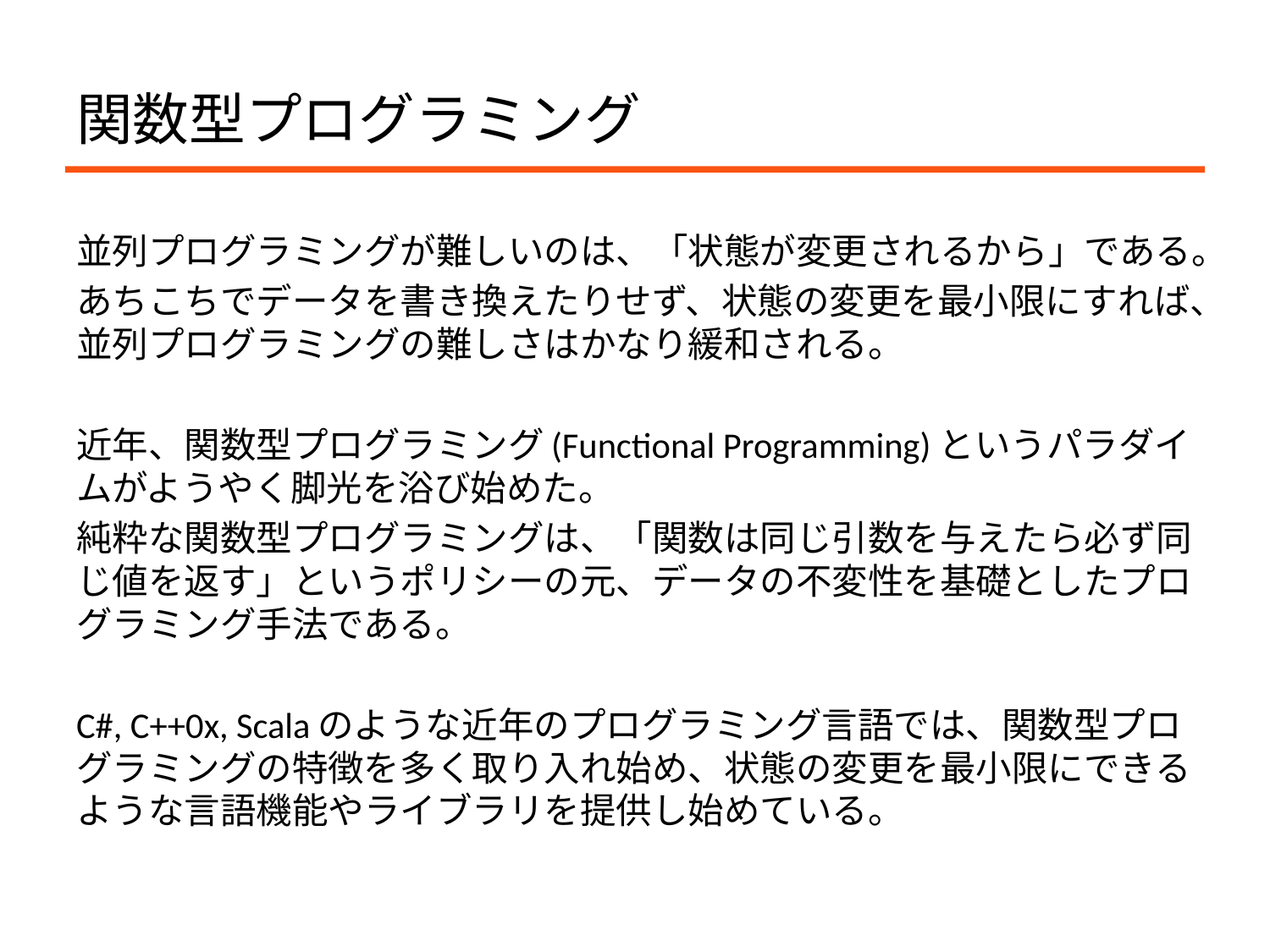

# 関数型プログラミング
並列プログラミングが難しいのは、「状態が変更されるから」である。
あちこちでデータを書き換えたりせず、状態の変更を最小限にすれば、並列プログラミングの難しさはかなり緩和される。

近年、関数型プログラミング(Functional Programming)というパラダイムがようやく脚光を浴び始めた。
純粋な関数型プログラミングは、「関数は同じ引数を与えたら必ず同じ値を返す」というポリシーの元、データの不変性を基礎としたプログラミング手法である。

C#, C++0x, Scalaのような近年のプログラミング言語では、関数型プログラミングの特徴を多く取り入れ始め、状態の変更を最小限にできるような言語機能やライブラリを提供し始めている。